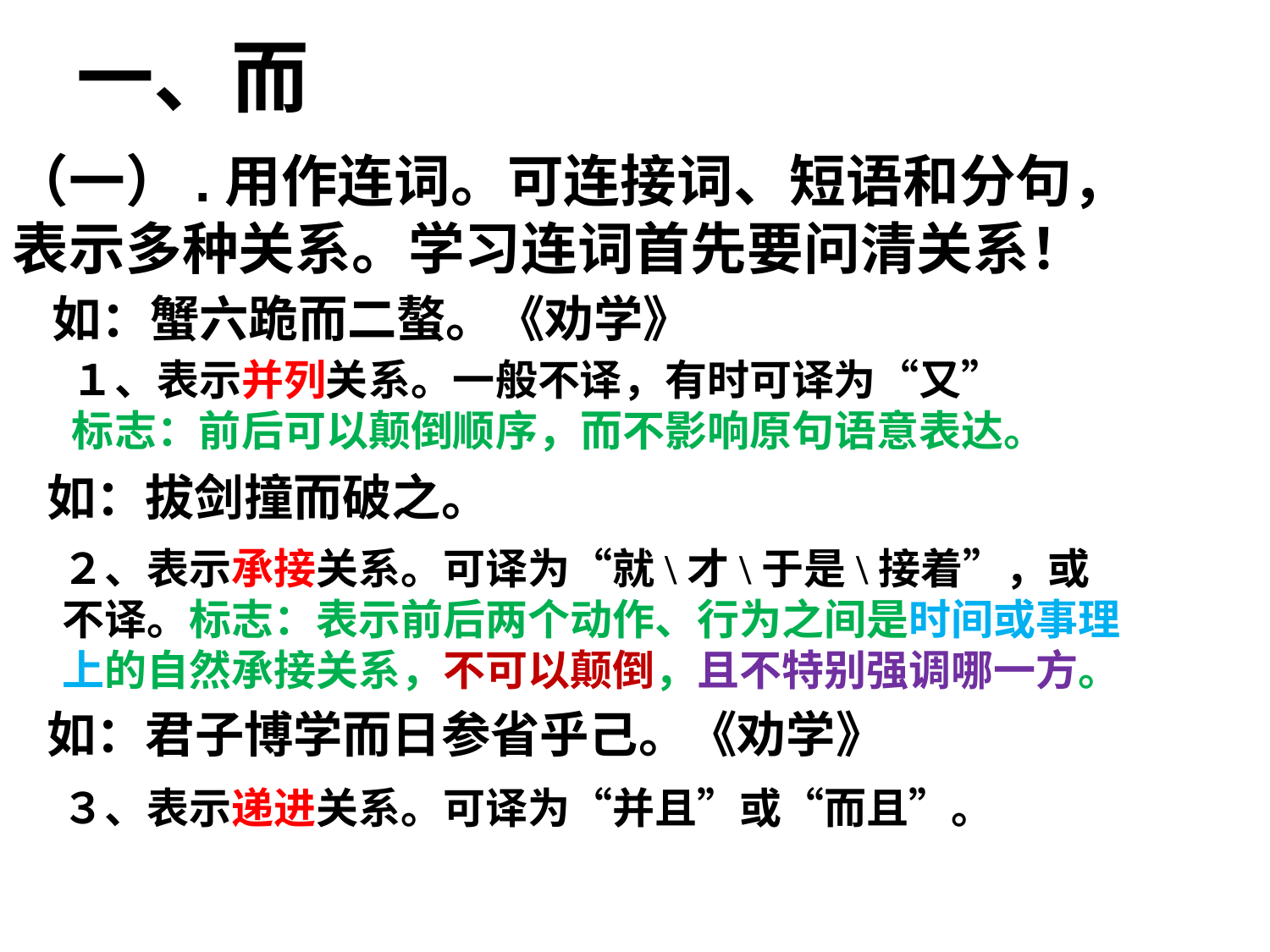

# 一、而
（一）.用作连词。可连接词、短语和分句，
表示多种关系。学习连词首先要问清关系！
  如：蟹六跪而二螯。《劝学》

  如：拔剑撞而破之。

  如：君子博学而日参省乎己。《劝学》
１、表示并列关系。一般不译，有时可译为“又”
标志：前后可以颠倒顺序，而不影响原句语意表达。
２、表示承接关系。可译为“就\才\于是\接着”，或不译。标志：表示前后两个动作、行为之间是时间或事理上的自然承接关系，不可以颠倒，且不特别强调哪一方。
３、表示递进关系。可译为“并且”或“而且”。